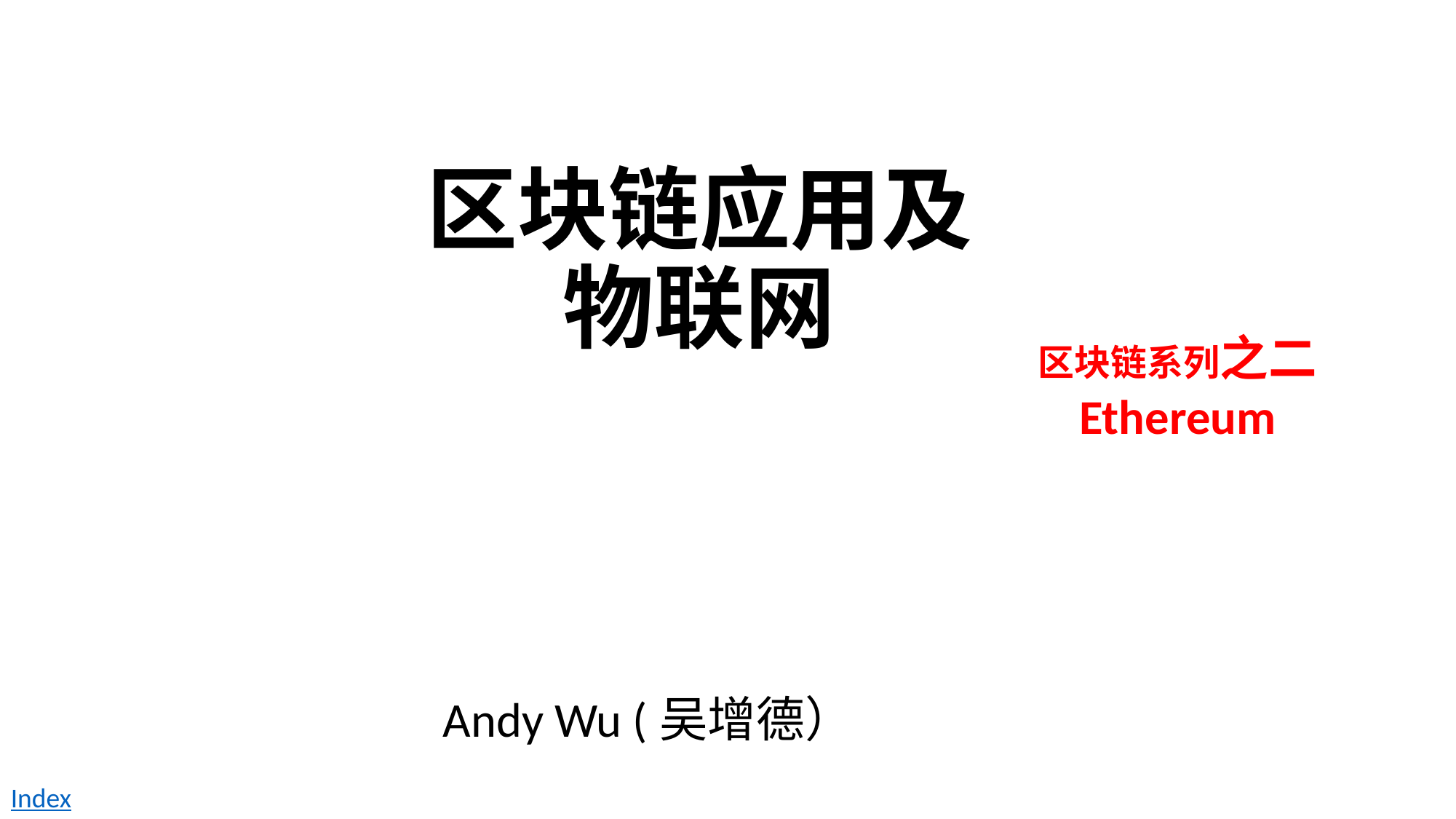

# 区块链应用及 物联网
区块链系列之二
Ethereum
Andy Wu (吴增德）
Index